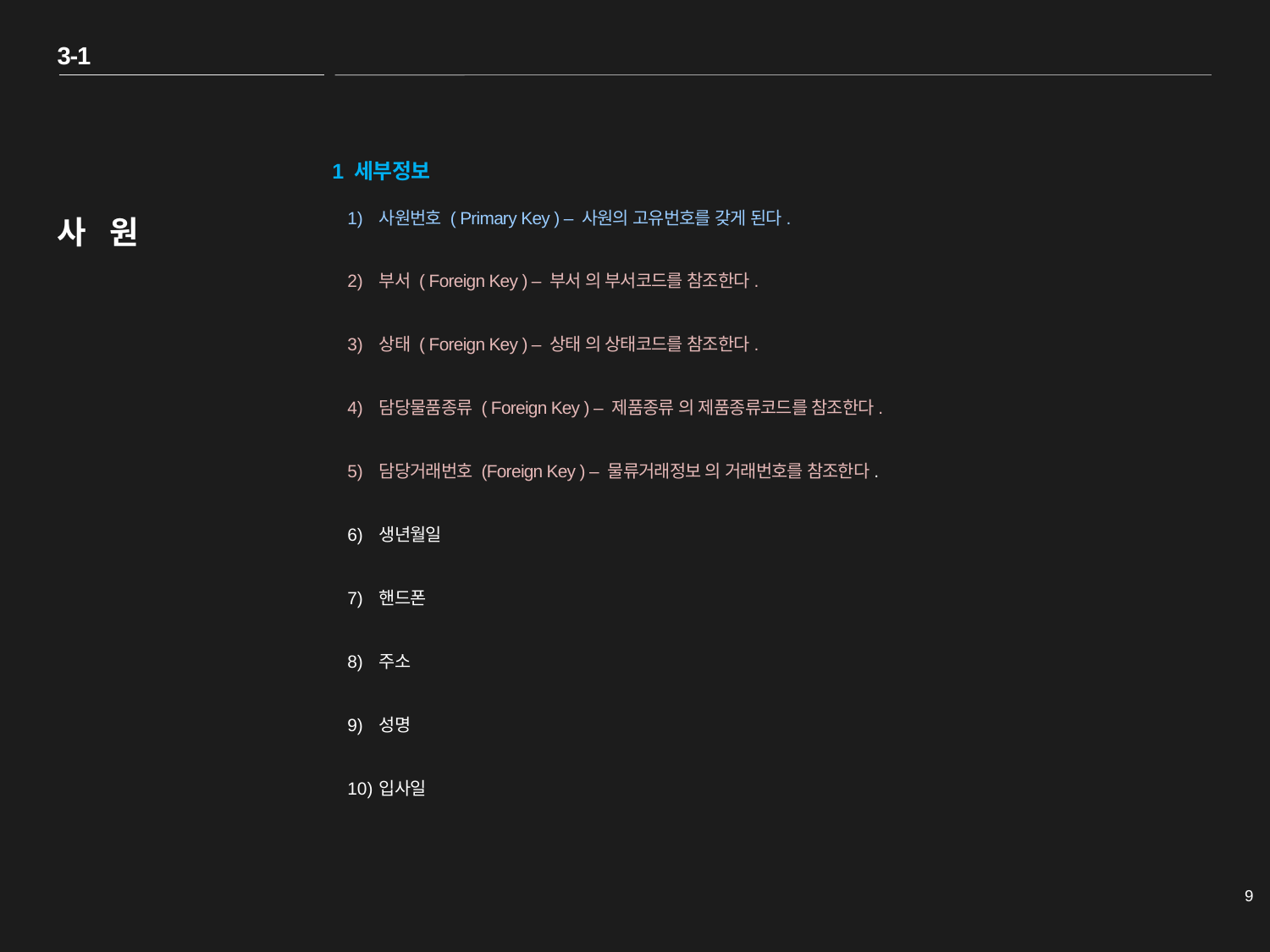

3-1
# 사   원
1 세부정보
사원번호 ( Primary Key ) – 사원의 고유번호를 갖게 된다.

부서 ( Foreign Key ) – 부서 의 부서코드를 참조한다.

상태 ( Foreign Key ) – 상태 의 상태코드를 참조한다.

담당물품종류 ( Foreign Key ) – 제품종류 의 제품종류코드를 참조한다.

담당거래번호 (Foreign Key ) – 물류거래정보 의 거래번호를 참조한다.

생년월일

핸드폰

주소

성명

입사일
9